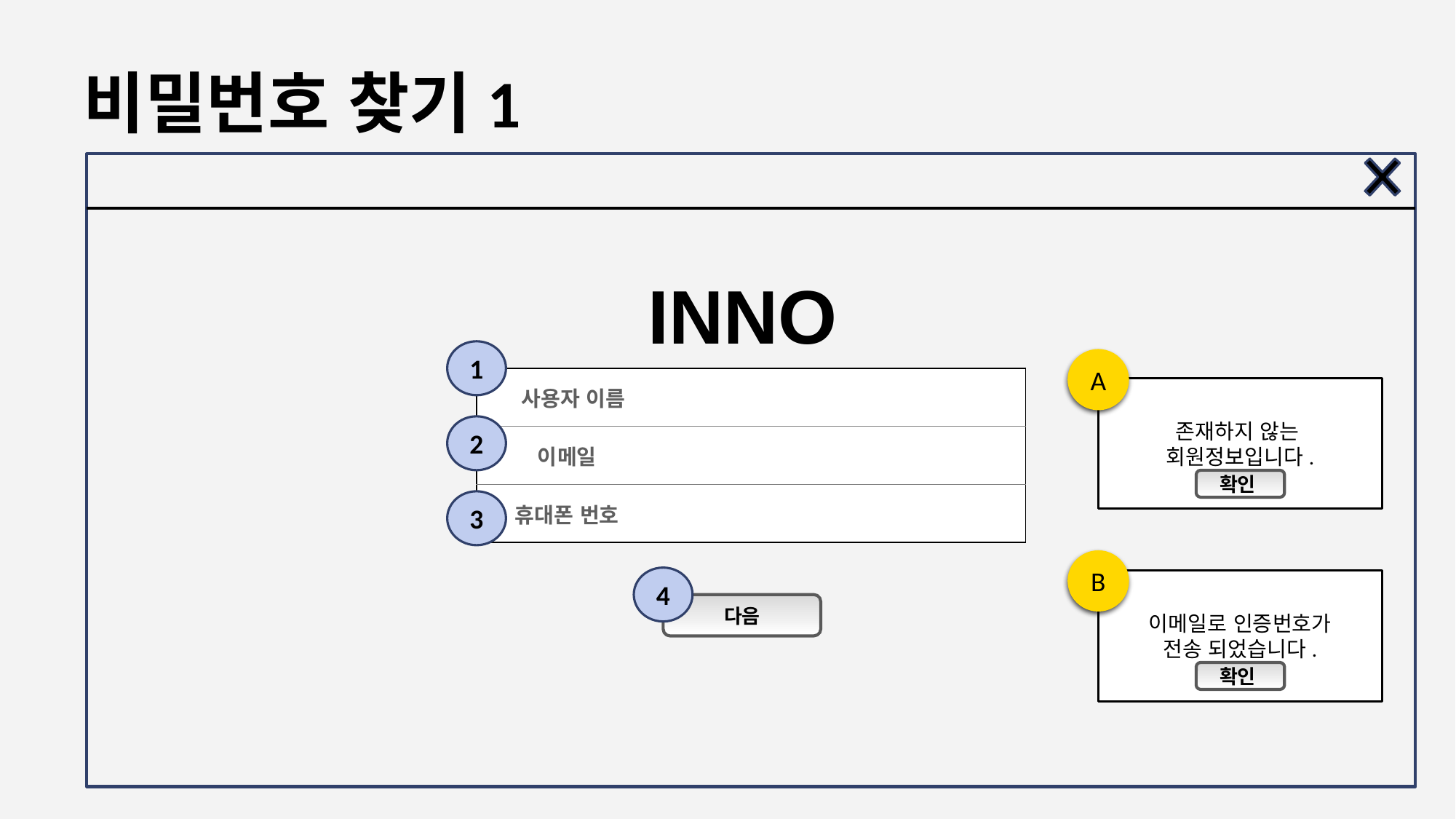

# 비밀번호 찾기1

INNO
1
A
| 사용자 이름 |  |
| --- | --- |
| 이메일 |  |
| 휴대폰 번호 |  |
존재하지 않는
회원정보입니다.
2
확인
3
B
4
이메일로 인증번호가
전송 되었습니다.
다음
확인